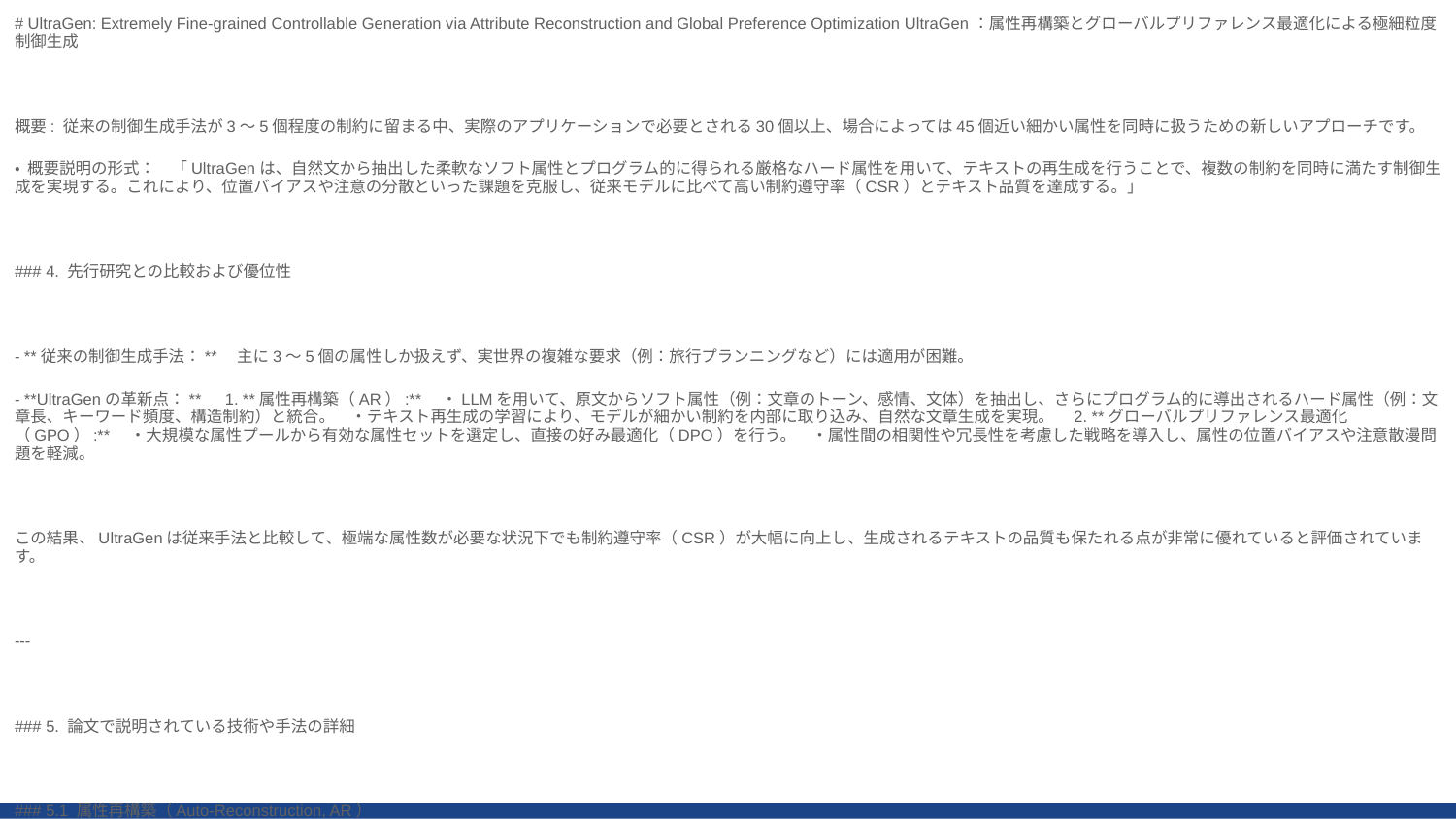

# UltraGen: Extremely Fine-grained Controllable Generation via Attribute Reconstruction and Global Preference Optimization UltraGen：属性再構築とグローバルプリファレンス最適化による極細粒度制御生成

概要: 従来の制御生成手法が3～5個程度の制約に留まる中、実際のアプリケーションで必要とされる30個以上、場合によっては45個近い細かい属性を同時に扱うための新しいアプローチです。
• 概要説明の形式：　「UltraGenは、自然文から抽出した柔軟なソフト属性とプログラム的に得られる厳格なハード属性を用いて、テキストの再生成を行うことで、複数の制約を同時に満たす制御生成を実現する。これにより、位置バイアスや注意の分散といった課題を克服し、従来モデルに比べて高い制約遵守率（CSR）とテキスト品質を達成する。」

### 4. 先行研究との比較および優位性

- **従来の制御生成手法：**　主に3～5個の属性しか扱えず、実世界の複雑な要求（例：旅行プランニングなど）には適用が困難。
- **UltraGenの革新点：**　1. **属性再構築（AR）:**　・LLMを用いて、原文からソフト属性（例：文章のトーン、感情、文体）を抽出し、さらにプログラム的に導出されるハード属性（例：文章長、キーワード頻度、構造制約）と統合。　・テキスト再生成の学習により、モデルが細かい制約を内部に取り込み、自然な文章生成を実現。　2. **グローバルプリファレンス最適化（GPO）:**　・大規模な属性プールから有効な属性セットを選定し、直接の好み最適化（DPO）を行う。　・属性間の相関性や冗長性を考慮した戦略を導入し、属性の位置バイアスや注意散漫問題を軽減。

この結果、UltraGenは従来手法と比較して、極端な属性数が必要な状況下でも制約遵守率（CSR）が大幅に向上し、生成されるテキストの品質も保たれる点が非常に優れていると評価されています。

---

### 5. 論文で説明されている技術や手法の詳細

### 5.1 属性再構築（Auto-Reconstruction, AR）

- **目的：**　テキストと属性情報の自然な対応関係を学習し、モデルに制約遵守の基盤を与える。
- **手法の流れ：**　1. **属性抽出：**　- LLMを利用して原文からソフト属性（例：「文章が感動的」、「シンプルで分かりやすい」など）を抽出。　- プログラム的手法により、文章長、キーワード出現頻度などのハード属性を導出。　2. **再生成学習：**　- 得られた属性情報と原文のペアを用い、モデルが属性に基づいて原文を再構築するように学習。　- 学習損失は負の対数尤度（Negative Log-Likelihood, NLL）により計算され、テキスト生成の流暢さも維持される。

### 5.2 グローバルプリファレンス最適化（Global Preference Optimization, GPO）

- **目的：**　多様な属性組み合わせ下でも最適なテキスト生成を実現するため、モデルの出力をグローバルな視点から最適化する。
- **手法の詳細：**　1. **属性プールの構築と相関モデリング：**　- 複数の情報源（書籍、論文、SNS、ニュースなど）から多様な属性を収集。　- E5-largeエンコーダを用いたコントラスト学習により、属性間の相関性を学習。　- 数式：　Sim(u,v)=∥u∥∥v∥u⋅v​　（ここで、u と v は属性のベクトル表現を示す）　2. **DPOによる最適化：**　- 属性セットごとに生成された複数の候補テキストから、制約を最もよく満たすものを選択。　- 自動スコアリングとランキングによって、最良の出力が選ばれる仕組みを採用。　3. **多様性確保と冗長性排除：**　- 属性セット拡張により、多様な組み合わせを試行し、重複や冗長性の低い候補を選ぶ。

    Sim(u,v)=u⋅v∥u∥∥v∥\text{Sim}(u,v) = \frac{u \cdot v}{\|u\|\|v\|}

    uu

    vv

---

### 6. 使用用途

UltraGenは、複数の細かい制約を同時に満たす必要がある実世界の応用例に最適です。

- **例：旅行プラン作成**　・5日間の家族旅行プランで、各日ごとに時間割、休憩、予算、移動手段、訪問先（例：City Zoo、Science Museum）など、30〜45個に及ぶ制約を同時に反映。　・現実の天候や健康状態に応じた柔軟な調整（例えば、雨天時の屋内代替案など）にも対応可能。
- **その他応用分野：**　・教育、マーケティング、コンテンツ生成など、細かい制約管理が求められるあらゆるシナリオで利用できる。

---

### 7. 次に読むべき論文

UltraGenの背景や手法をより深く理解するために、以下の論文を参照することをおすすめします。

- **Direct Preference Optimization: Your Language Model is Secretly a Reward Model**　（Rafailov et al., 2024）　→ 直接の好み最適化（DPO）の手法とその応用について詳述されています。
- **BERTScore: Evaluating Text Generation with BERT**　（Zhang et al., 2020）　→ 生成テキストの評価方法としてBERTScoreの理論と実験結果が説明されています。
- **Fine-grained Controllable Text Generation using Non-residual Prompting**　（Carlsson et al., 2022）　→ 従来の制御生成手法とUltraGenの違いを比較する際に参考になる論文です。